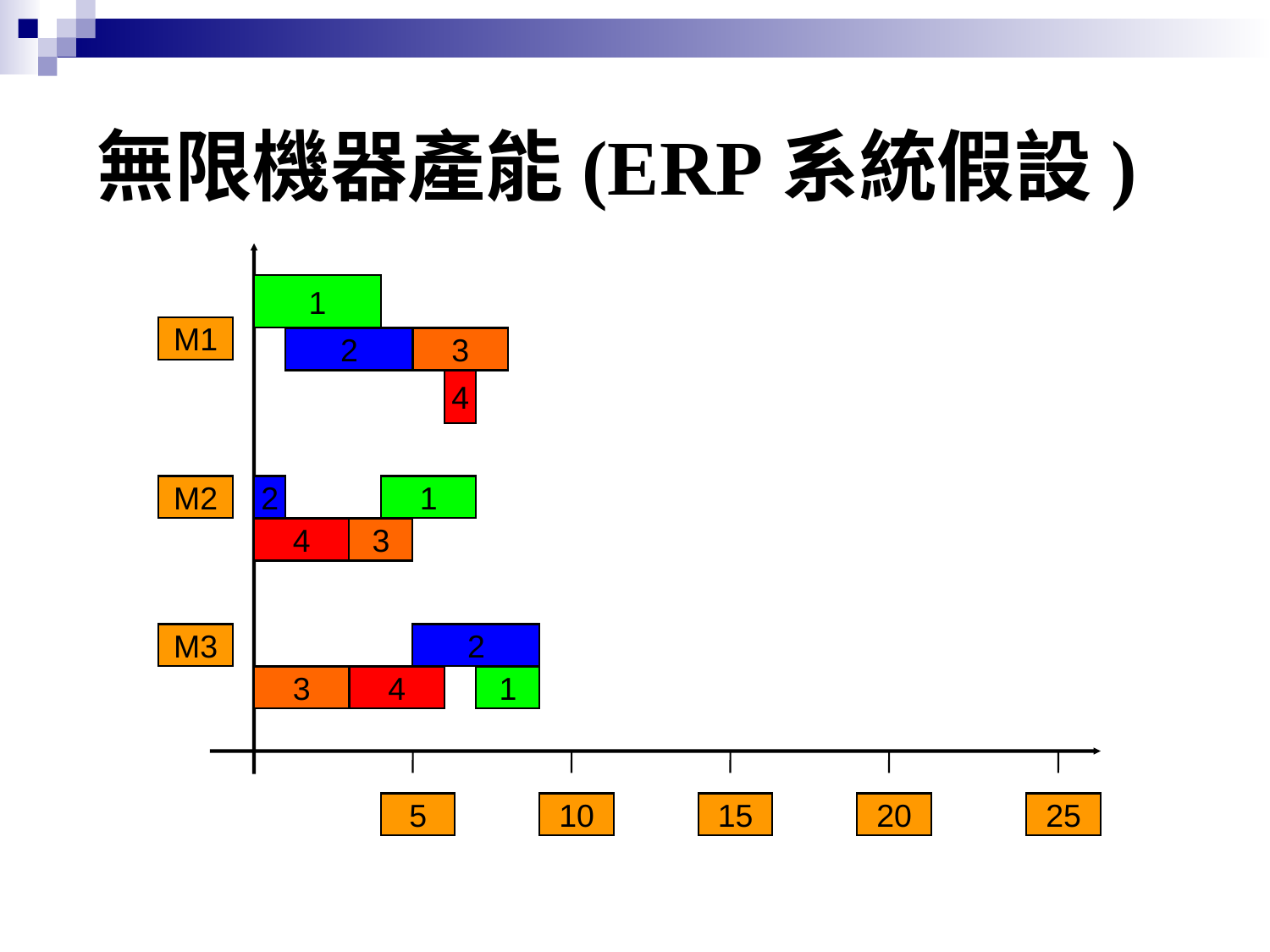

# 無限機器產能(ERP系統假設)

1
M1
2
3
4
M2
2
1
4
3
M3
2
3
4
1

5
10
15
20
25